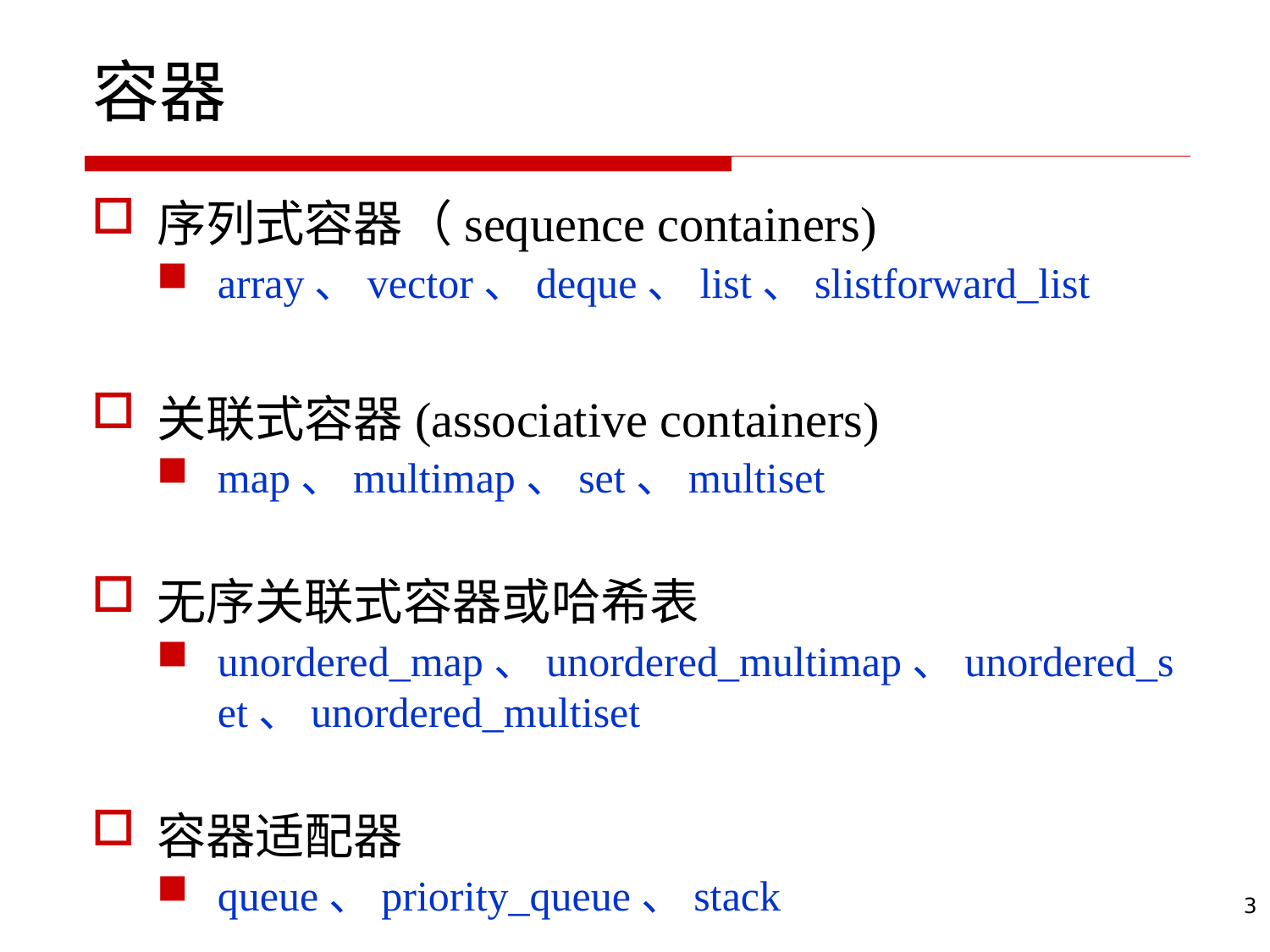

# 容器
序列式容器（sequence containers)
array、vector、deque、list、slistforward_list

关联式容器(associative containers)
map、multimap、set、multiset

无序关联式容器或哈希表
unordered_map、unordered_multimap、unordered_set、unordered_multiset

容器适配器
queue、priority_queue、stack
3